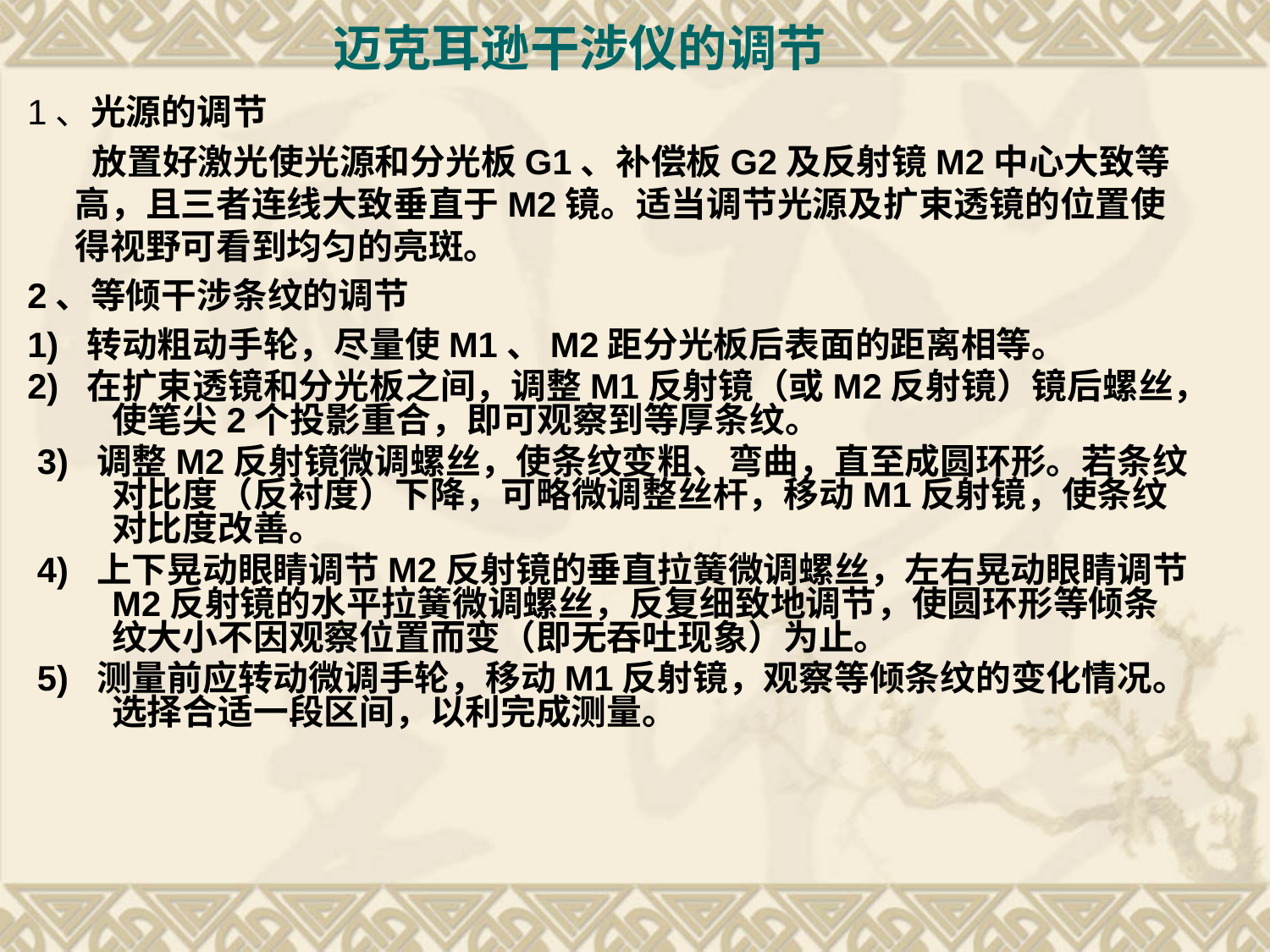

迈克耳逊干涉仪的调节
1、光源的调节
       放置好激光使光源和分光板G1、补偿板G2及反射镜M2中心大致等高，且三者连线大致垂直于M2镜。适当调节光源及扩束透镜的位置使得视野可看到均匀的亮斑。
2、等倾干涉条纹的调节
1)  转动粗动手轮，尽量使M1、M2距分光板后表面的距离相等。
2)  在扩束透镜和分光板之间，调整M1反射镜（或M2反射镜）镜后螺丝，使笔尖2个投影重合，即可观察到等厚条纹。
 3)  调整M2反射镜微调螺丝，使条纹变粗、弯曲，直至成圆环形。若条纹对比度（反衬度）下降，可略微调整丝杆，移动M1反射镜，使条纹对比度改善。
 4)  上下晃动眼睛调节M2反射镜的垂直拉簧微调螺丝，左右晃动眼睛调节M2反射镜的水平拉簧微调螺丝，反复细致地调节，使圆环形等倾条纹大小不因观察位置而变（即无吞吐现象）为止。
 5)  测量前应转动微调手轮，移动M1反射镜，观察等倾条纹的变化情况。选择合适一段区间，以利完成测量。